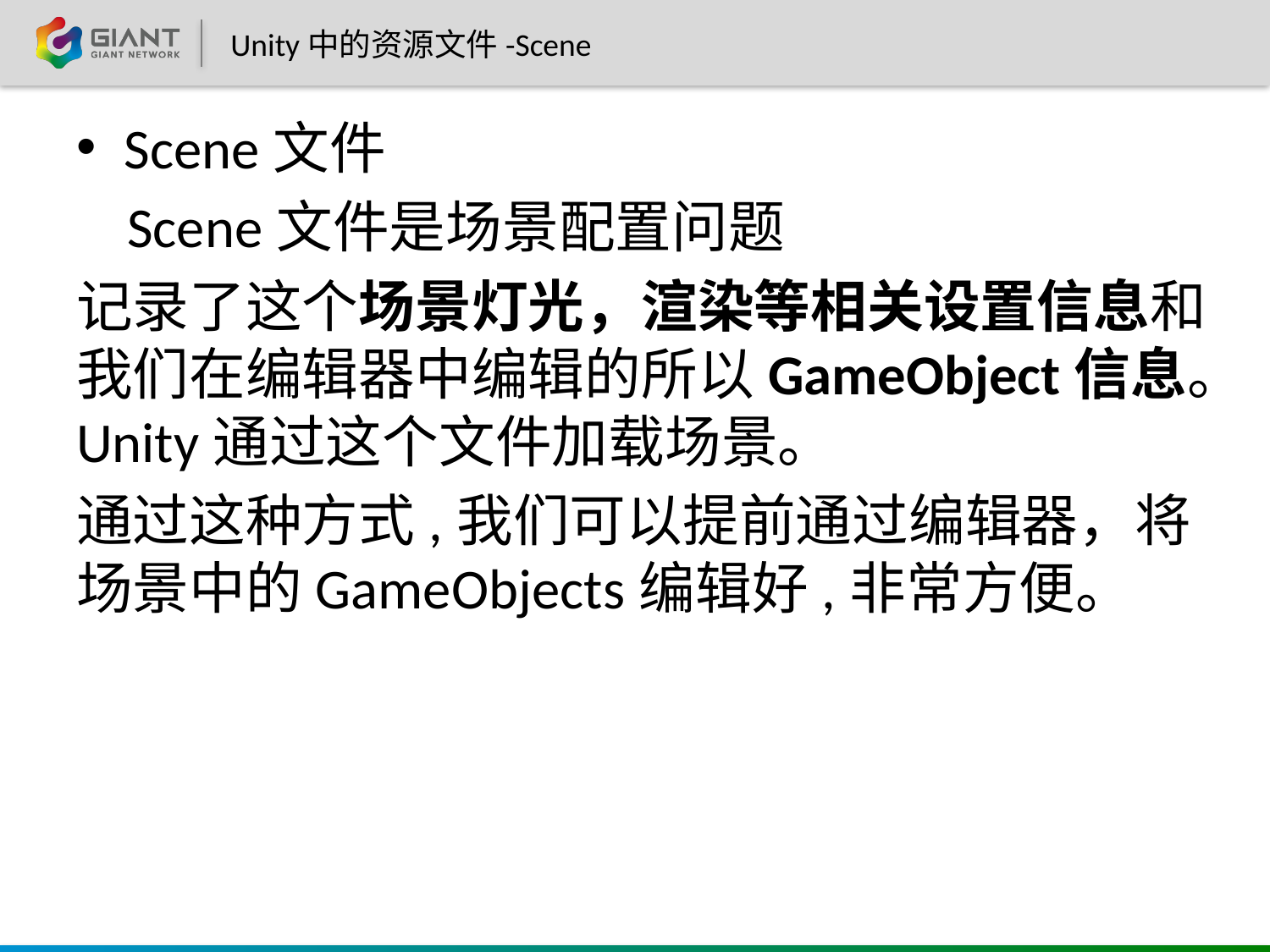

Unity中的资源文件-Scene
Scene文件
    Scene文件是场景配置问题
记录了这个场景灯光，渲染等相关设置信息和我们在编辑器中编辑的所以GameObject信息。Unity通过这个文件加载场景。
通过这种方式,我们可以提前通过编辑器，将场景中的GameObjects编辑好,非常方便。